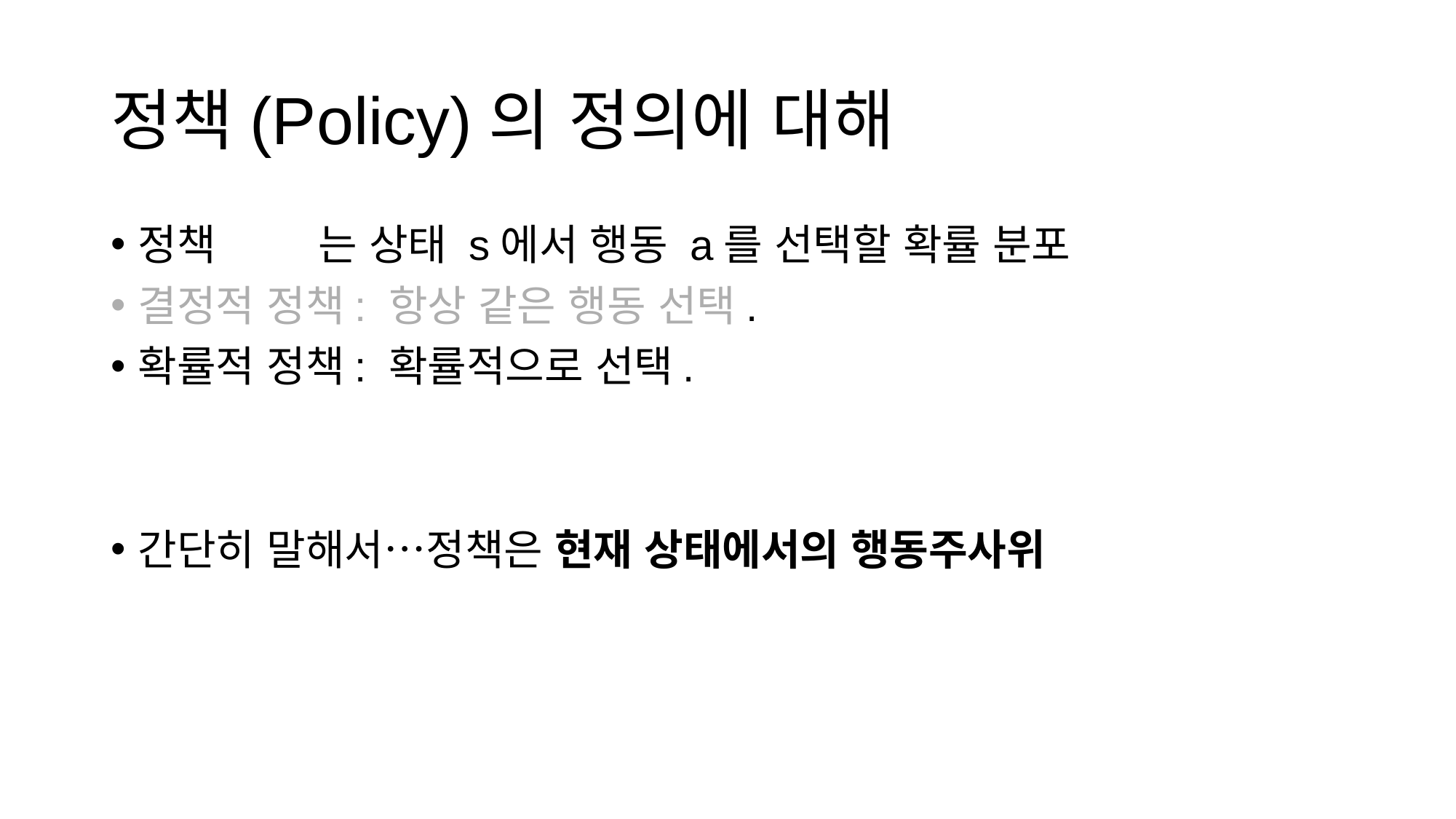

# 정책(Policy)의 정의에 대해
정책	      는 상태 s에서 행동 a를 선택할 확률 분포
결정적 정책: 항상 같은 행동 선택.
확률적 정책: 확률적으로 선택.

간단히 말해서…정책은 현재 상태에서의 행동주사위